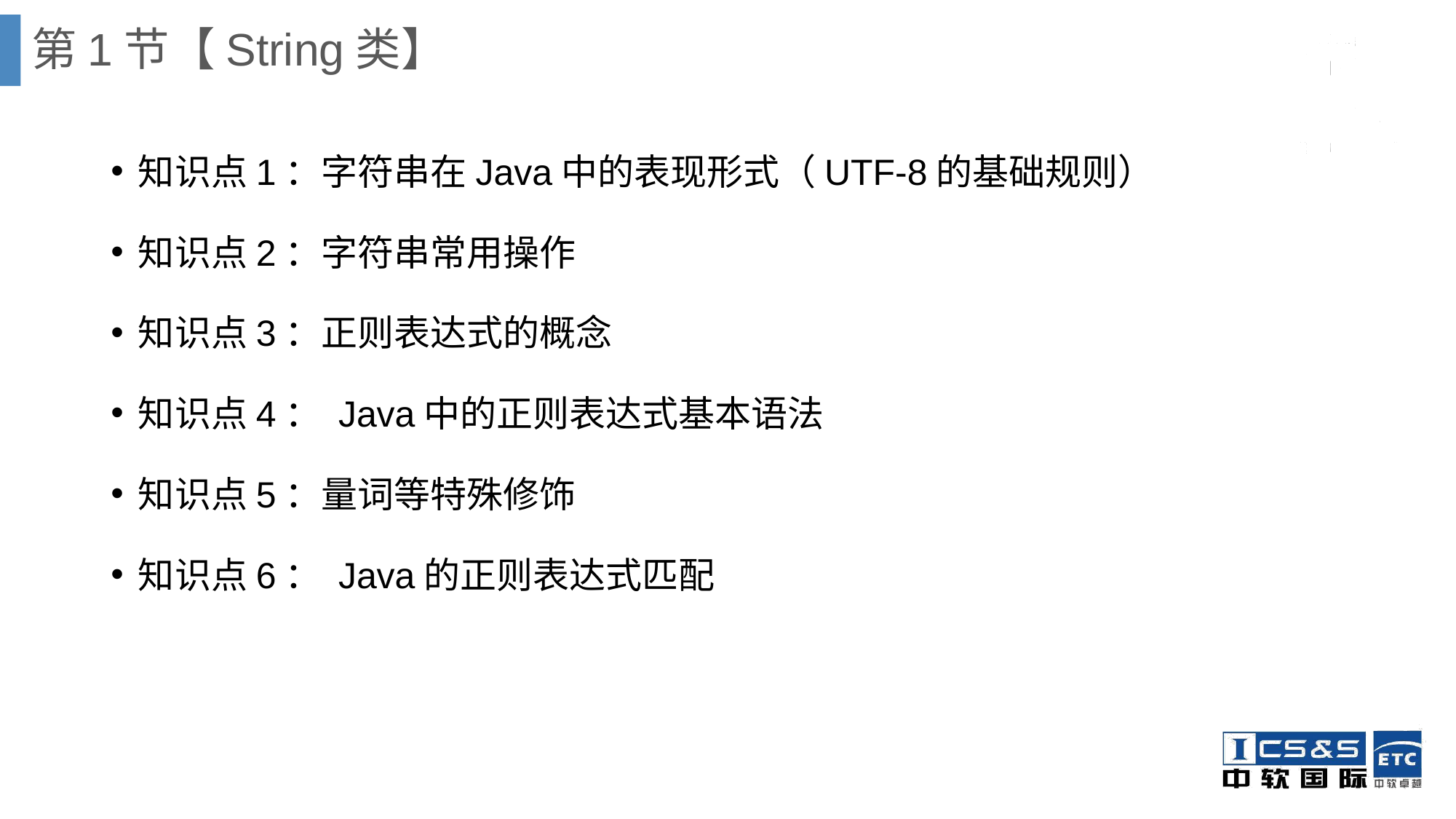

# 第1节【String类】
知识点1：字符串在Java中的表现形式（UTF-8的基础规则）
知识点2：字符串常用操作
知识点3：正则表达式的概念
知识点4： Java中的正则表达式基本语法
知识点5：量词等特殊修饰
知识点6： Java的正则表达式匹配